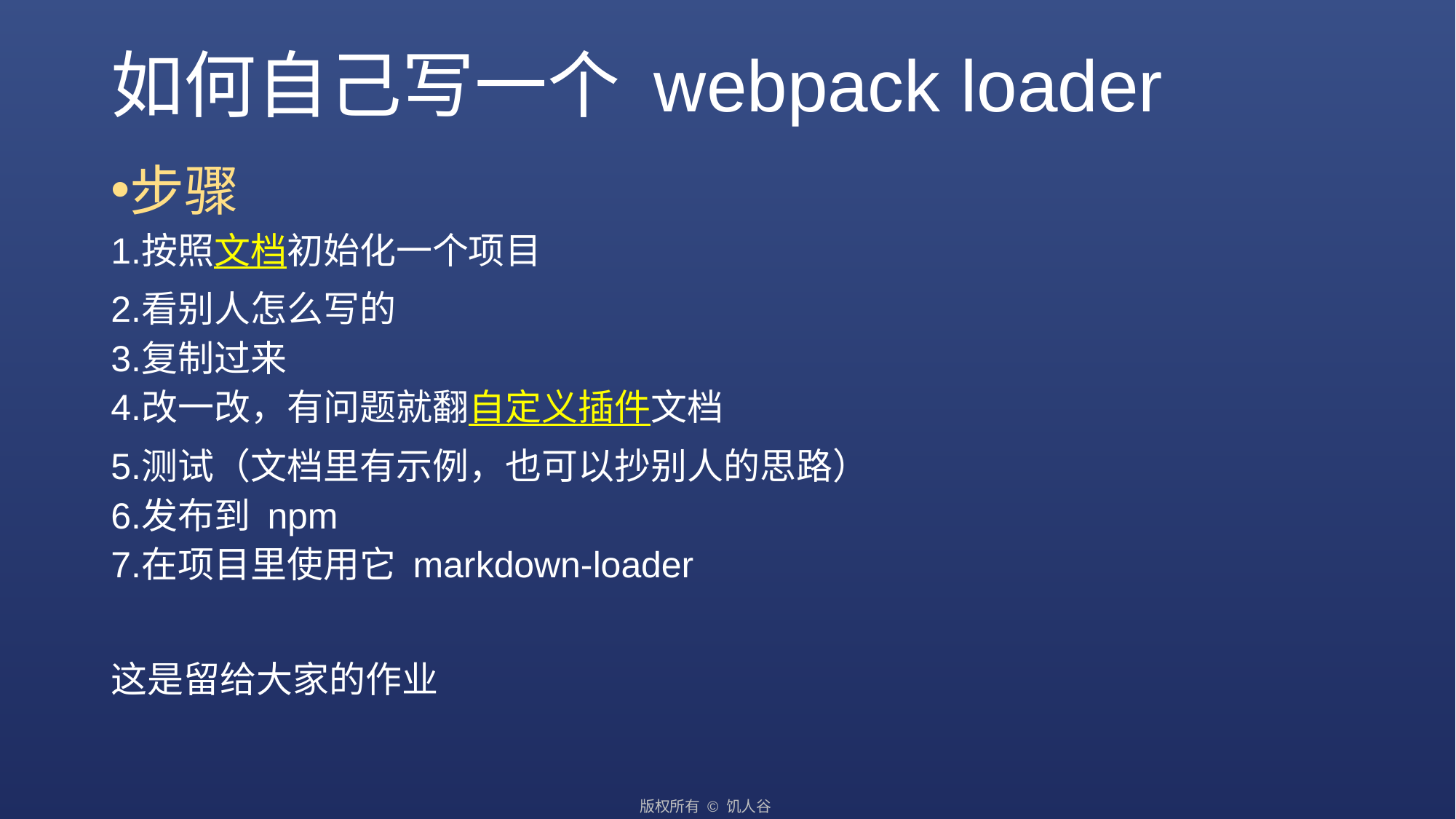

# 如何自己写一个 webpack loader
步骤
按照文档初始化一个项目
看别人怎么写的
复制过来
改一改，有问题就翻自定义插件文档
测试（文档里有示例，也可以抄别人的思路）
发布到 npm
在项目里使用它 markdown-loader

这是留给大家的作业